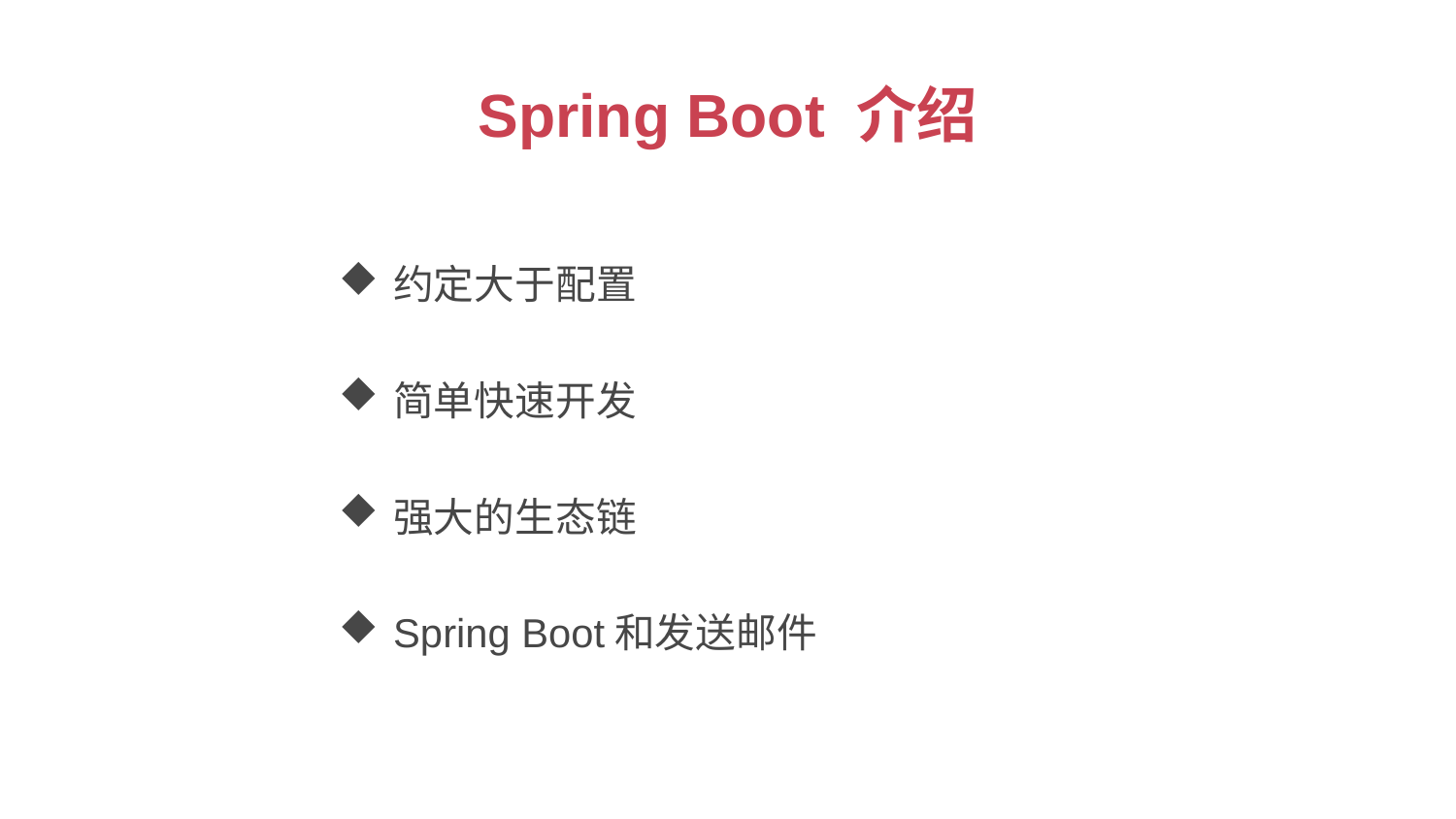

Spring Boot 介绍
约定大于配置
简单快速开发
强大的生态链
Spring Boot和发送邮件